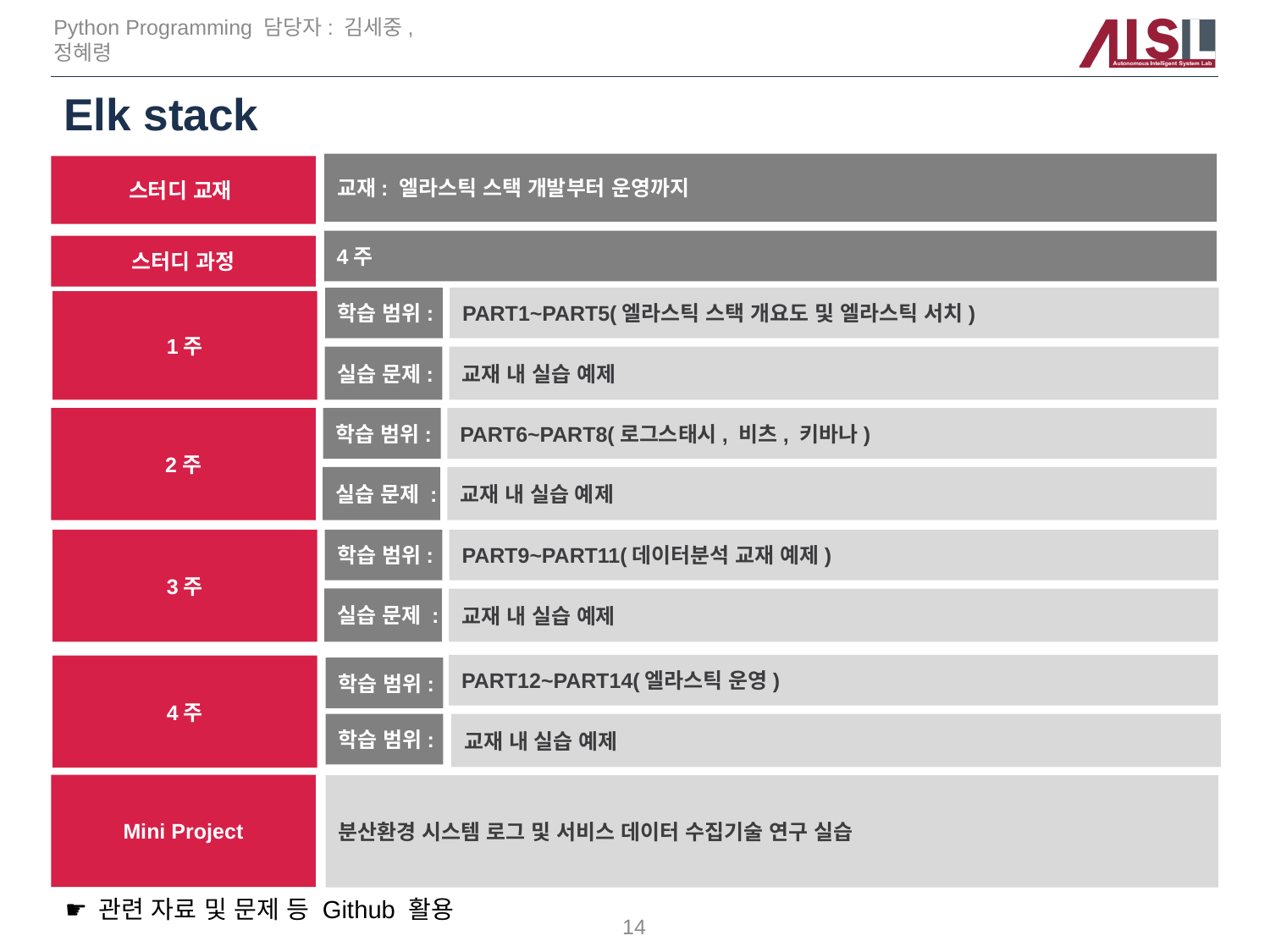

Python Programming 담당자: 김세중, 정혜령
# Elk stack
교재: 엘라스틱 스택 개발부터 운영까지
스터디 교재
4주
스터디 과정
학습 범위:
PART1~PART5(엘라스틱 스택 개요도 및 엘라스틱 서치)
1주
실습 문제:
교재 내 실습 예제
2주
PART6~PART8(로그스태시, 비츠, 키바나)
학습 범위:
실습 문제 :
교재 내 실습 예제
3주
학습 범위:
PART9~PART11(데이터분석 교재 예제)
실습 문제 :
교재 내 실습 예제
PART12~PART14(엘라스틱 운영)
4주
학습 범위:
교재 내 실습 예제
학습 범위:
Mini Project
분산환경 시스템 로그 및 서비스 데이터 수집기술 연구 실습
☛ 관련 자료 및 문제 등 Github 활용
14